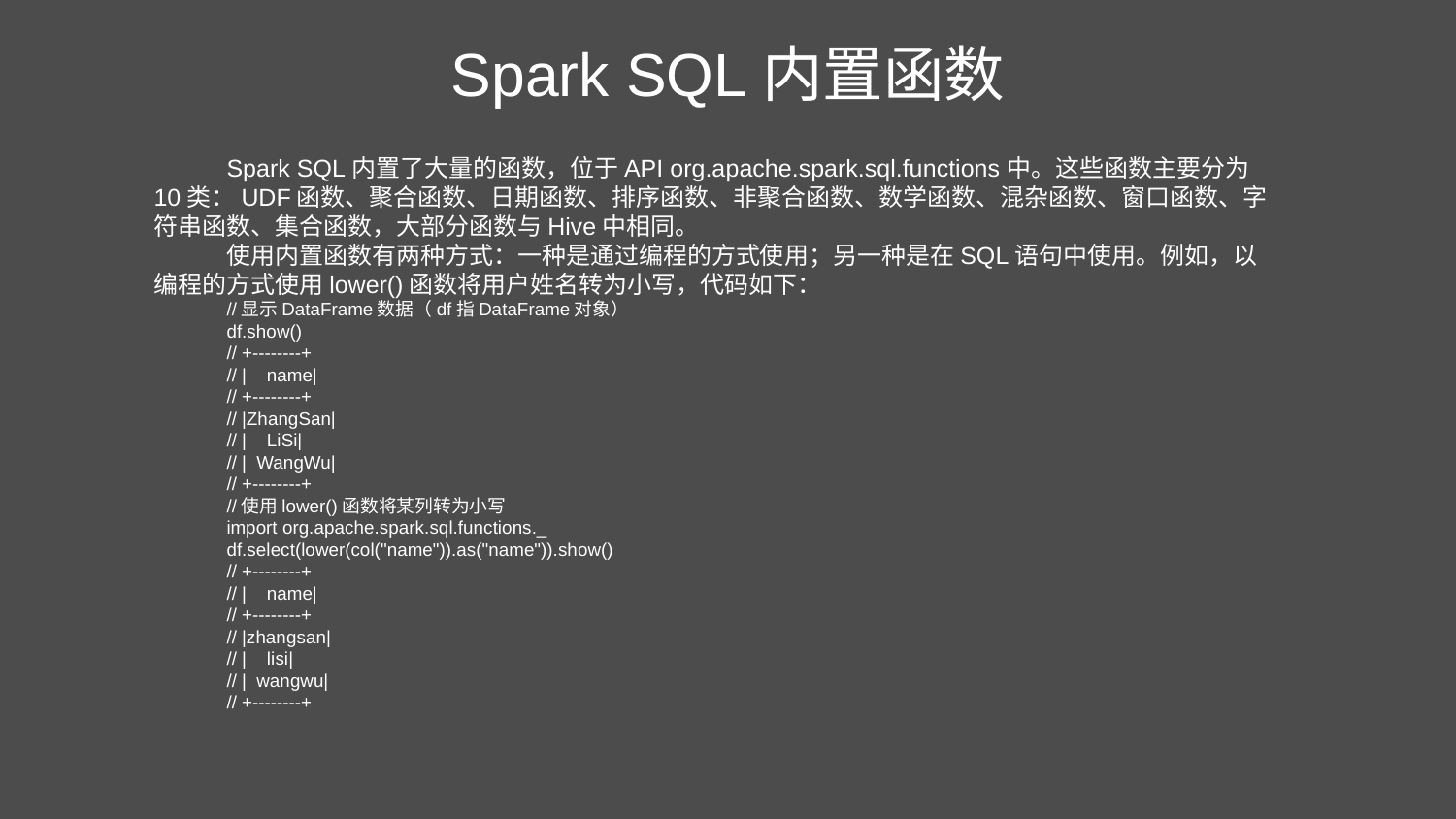

Spark SQL内置函数

Spark SQL内置了大量的函数，位于API org.apache.spark.sql.functions中。这些函数主要分为10类：UDF函数、聚合函数、日期函数、排序函数、非聚合函数、数学函数、混杂函数、窗口函数、字符串函数、集合函数，大部分函数与Hive中相同。
使用内置函数有两种方式：一种是通过编程的方式使用；另一种是在SQL语句中使用。例如，以编程的方式使用lower()函数将用户姓名转为小写，代码如下：
//显示DataFrame数据（df指DataFrame对象）
df.show()
// +--------+
// |    name|
// +--------+
// |ZhangSan|
// |    LiSi|
// |  WangWu|
// +--------+
//使用lower()函数将某列转为小写
import org.apache.spark.sql.functions._
df.select(lower(col("name")).as("name")).show()
// +--------+
// |    name|
// +--------+
// |zhangsan|
// |    lisi|
// |  wangwu|
// +--------+